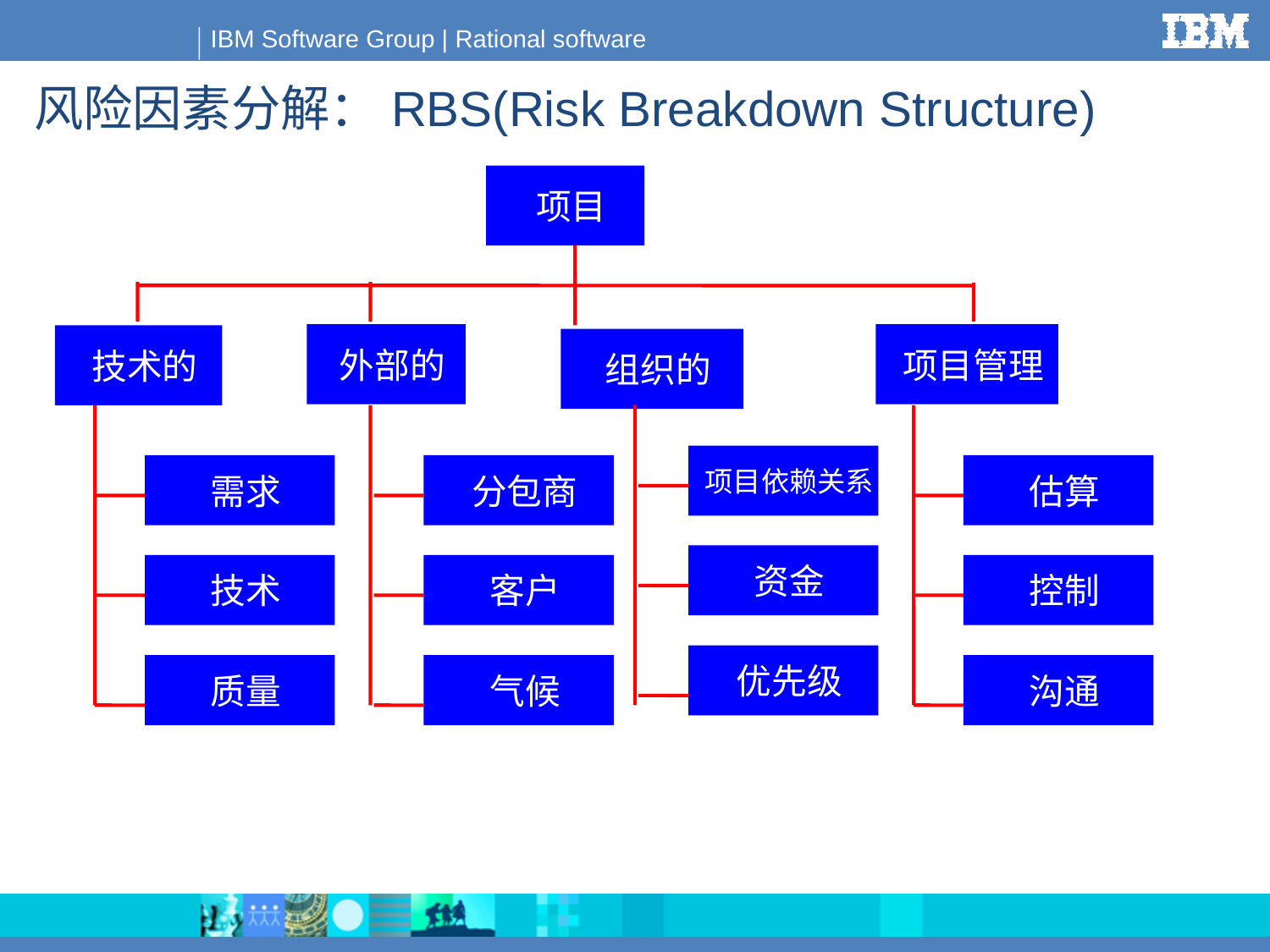

# 风险因素分解：RBS(Risk Breakdown Structure)
项目

外部的
项目管理
技术的
组织的

项目依赖关系
需求
分包商
估算

资金
技术
客户
控制

优先级
质量
气候
沟通